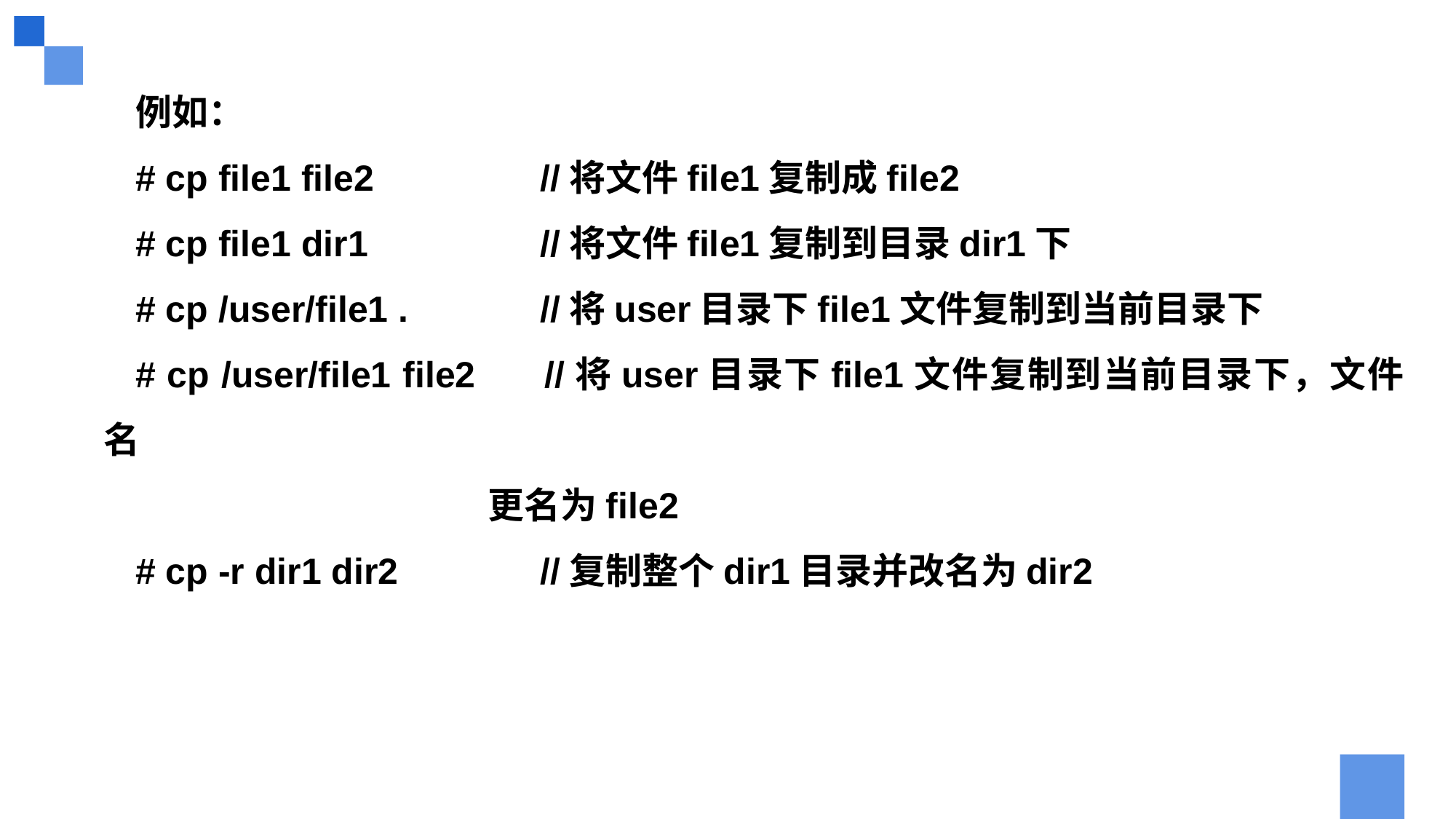

例如：
# cp file1 file2		//将文件file1复制成file2
# cp file1 dir1		//将文件file1复制到目录dir1下
# cp /user/file1 .		//将user目录下file1文件复制到当前目录下
# cp /user/file1 file2	//将user目录下file1文件复制到当前目录下，文件名
                                          更名为file2
# cp -r dir1 dir2		//复制整个dir1目录并改名为dir2
20